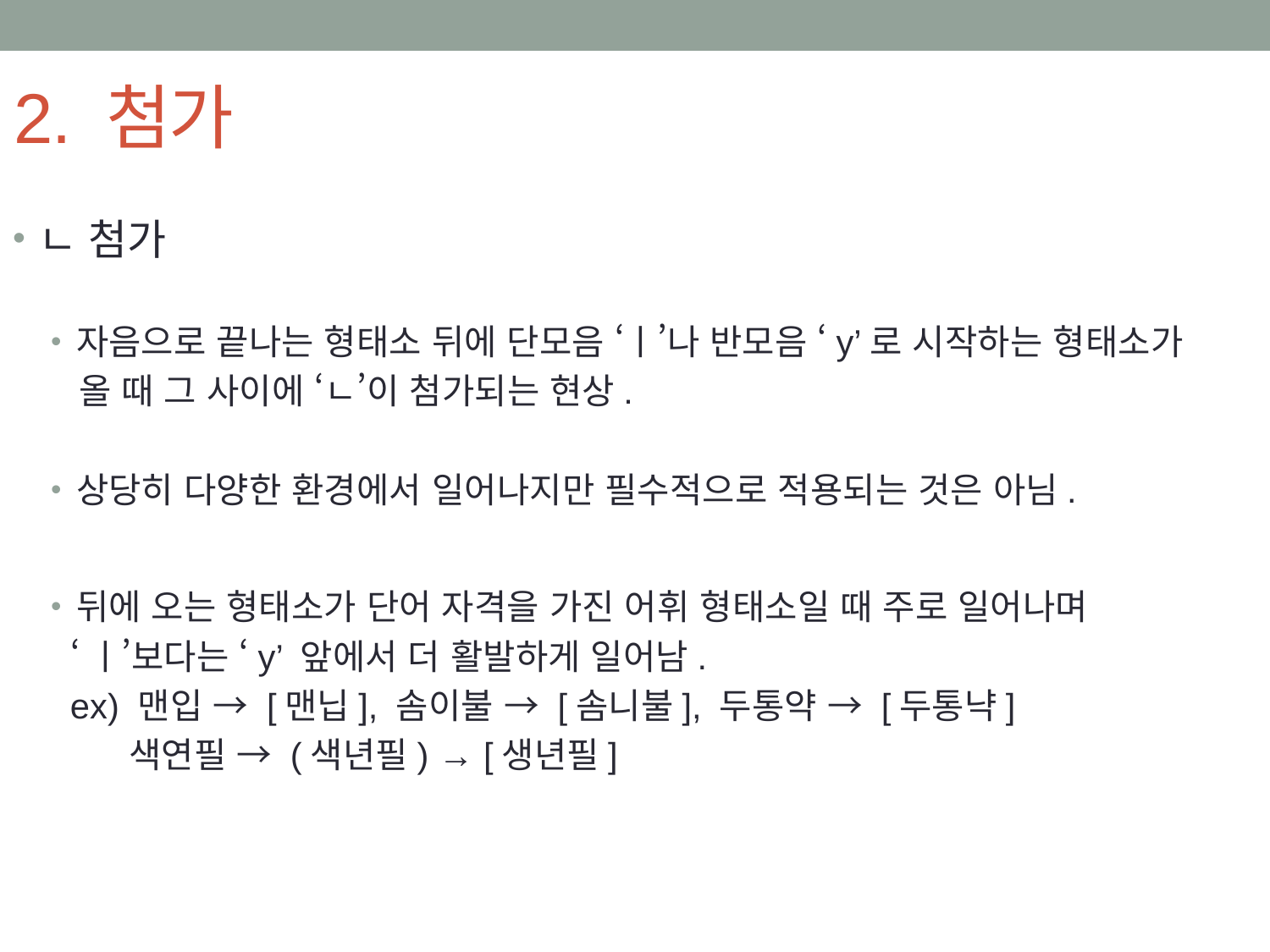

# 2. 첨가
ㄴ 첨가

자음으로 끝나는 형태소 뒤에 단모음 ‘ㅣ’나 반모음 ‘y’로 시작하는 형태소가
  올 때 그 사이에 ‘ㄴ’이 첨가되는 현상.

상당히 다양한 환경에서 일어나지만 필수적으로 적용되는 것은 아님.

뒤에 오는 형태소가 단어 자격을 가진 어휘 형태소일 때 주로 일어나며
  ‘ㅣ’보다는 ‘y’ 앞에서 더 활발하게 일어남.
  ex) 맨입 → [맨닙], 솜이불 → [솜니불], 두통약 → [두통냑]
       색연필 → (색년필) → [생년필]